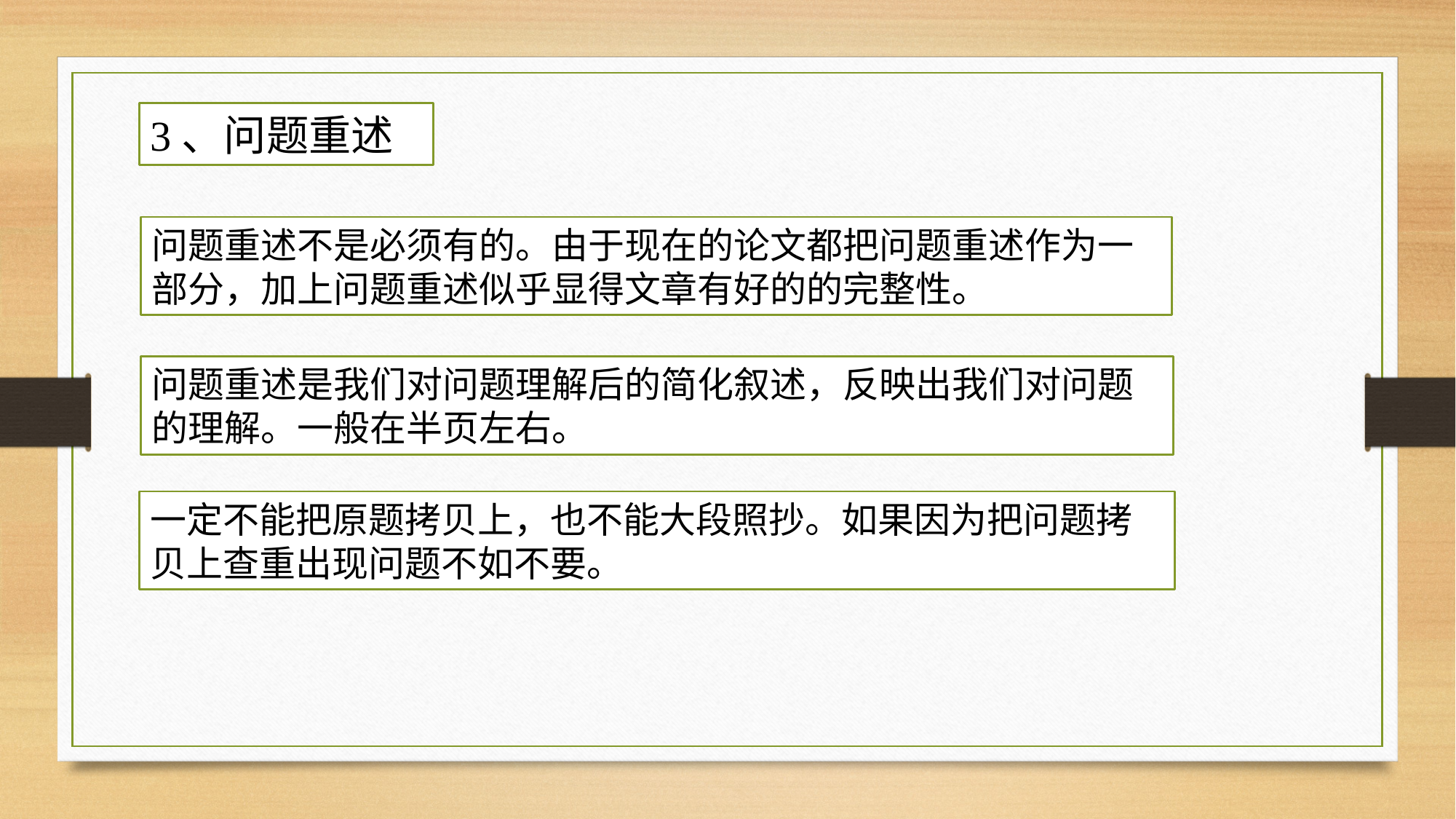

3、问题重述
问题重述不是必须有的。由于现在的论文都把问题重述作为一部分，加上问题重述似乎显得文章有好的的完整性。
问题重述是我们对问题理解后的简化叙述，反映出我们对问题的理解。一般在半页左右。
一定不能把原题拷贝上，也不能大段照抄。如果因为把问题拷贝上查重出现问题不如不要。